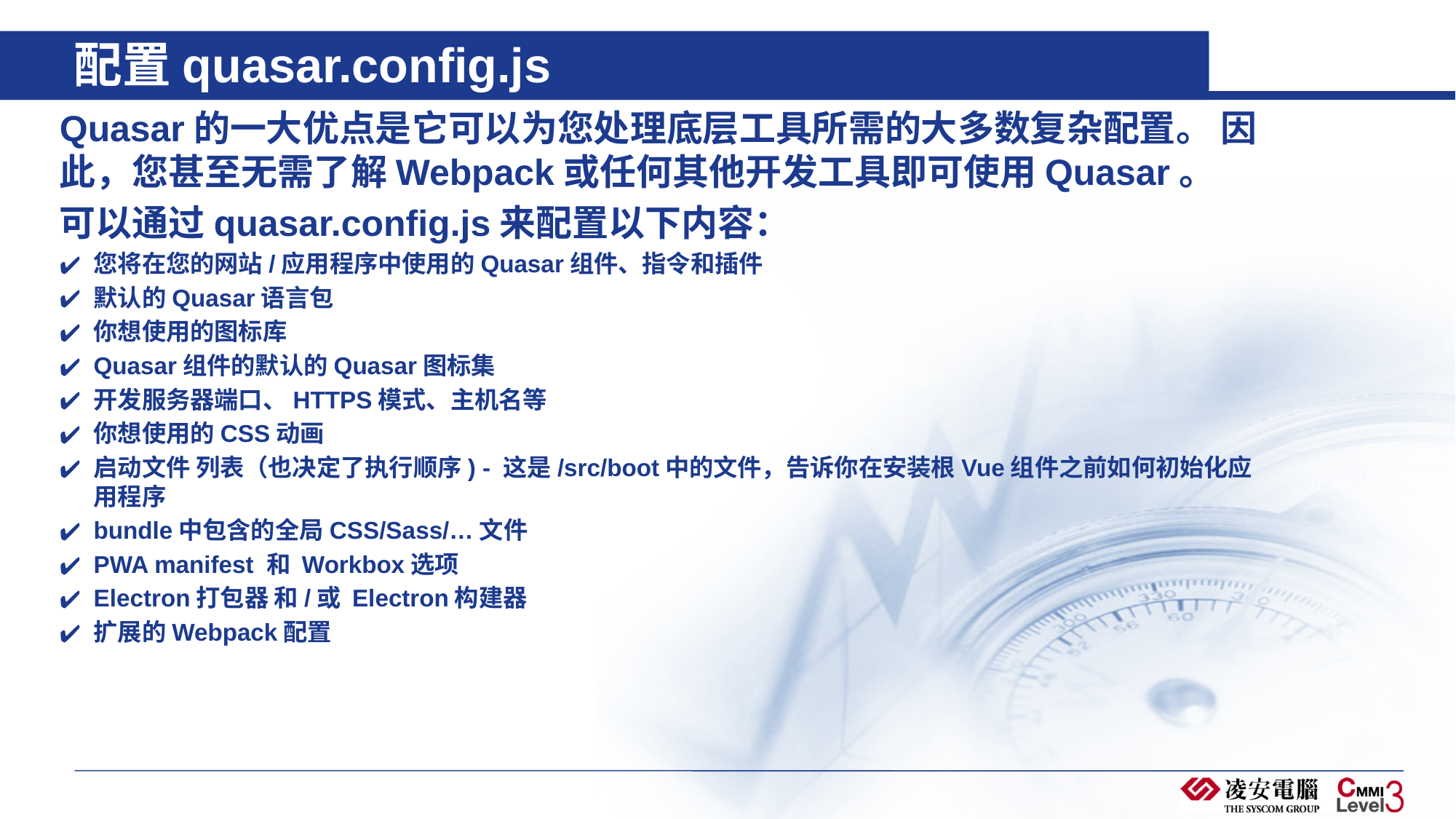

# 配置quasar.config.js
Quasar的一大优点是它可以为您处理底层工具所需的大多数复杂配置。 因此，您甚至无需了解Webpack或任何其他开发工具即可使用Quasar。
可以通过quasar.config.js来配置以下内容：
您将在您的网站/应用程序中使用的Quasar组件、指令和插件
默认的Quasar语言包
你想使用的图标库
Quasar组件的默认的Quasar图标集
开发服务器端口、HTTPS模式、主机名等
你想使用的CSS动画
启动文件 列表（也决定了执行顺序) - 这是/src/boot中的文件，告诉你在安装根Vue组件之前如何初始化应用程序
bundle中包含的全局CSS/Sass/…文件
PWA manifest 和 Workbox选项
Electron打包器 和/或 Electron构建器
扩展的Webpack配置